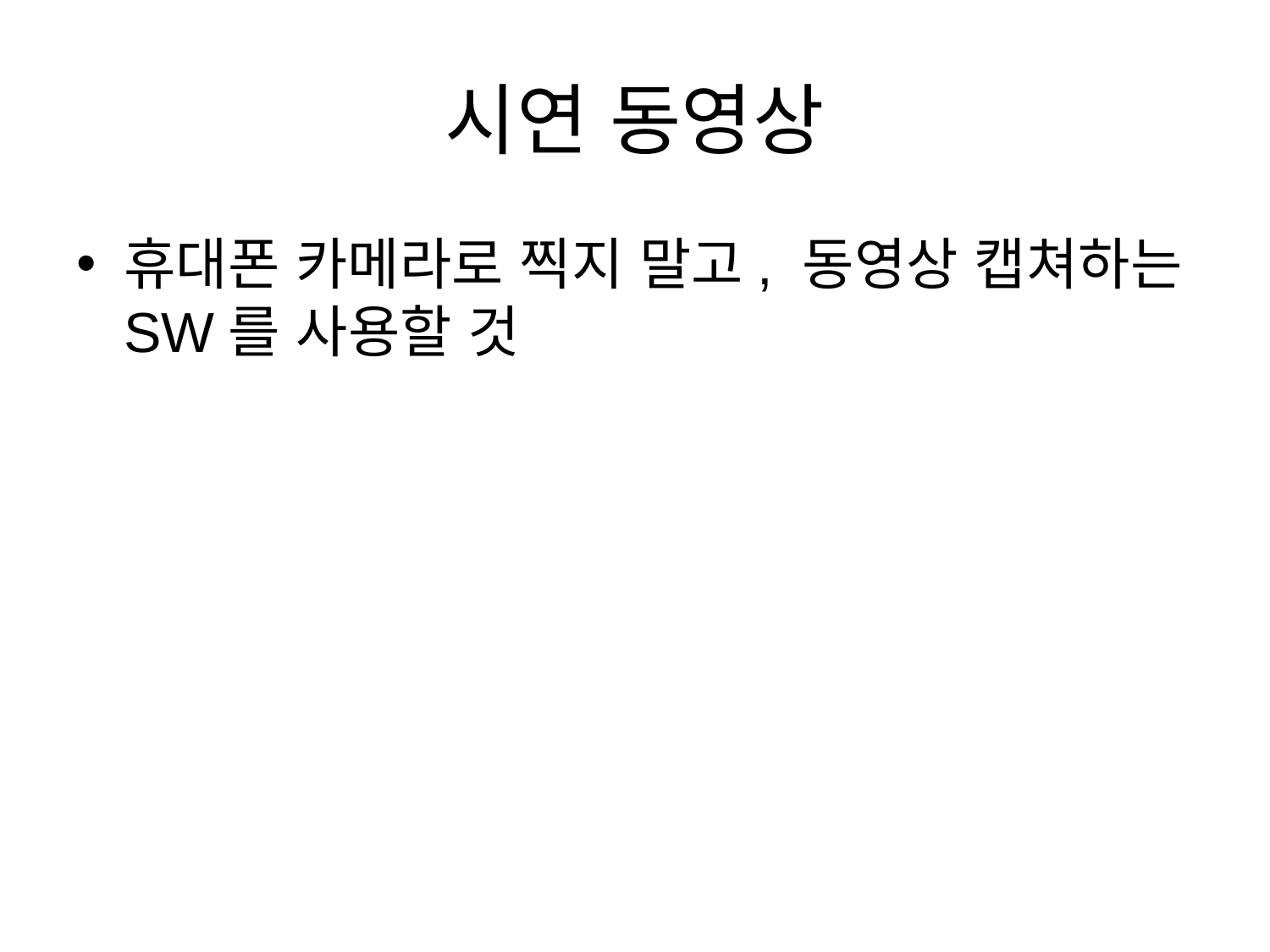

# 시연 동영상
휴대폰 카메라로 찍지 말고, 동영상 캡쳐하는 SW를 사용할 것